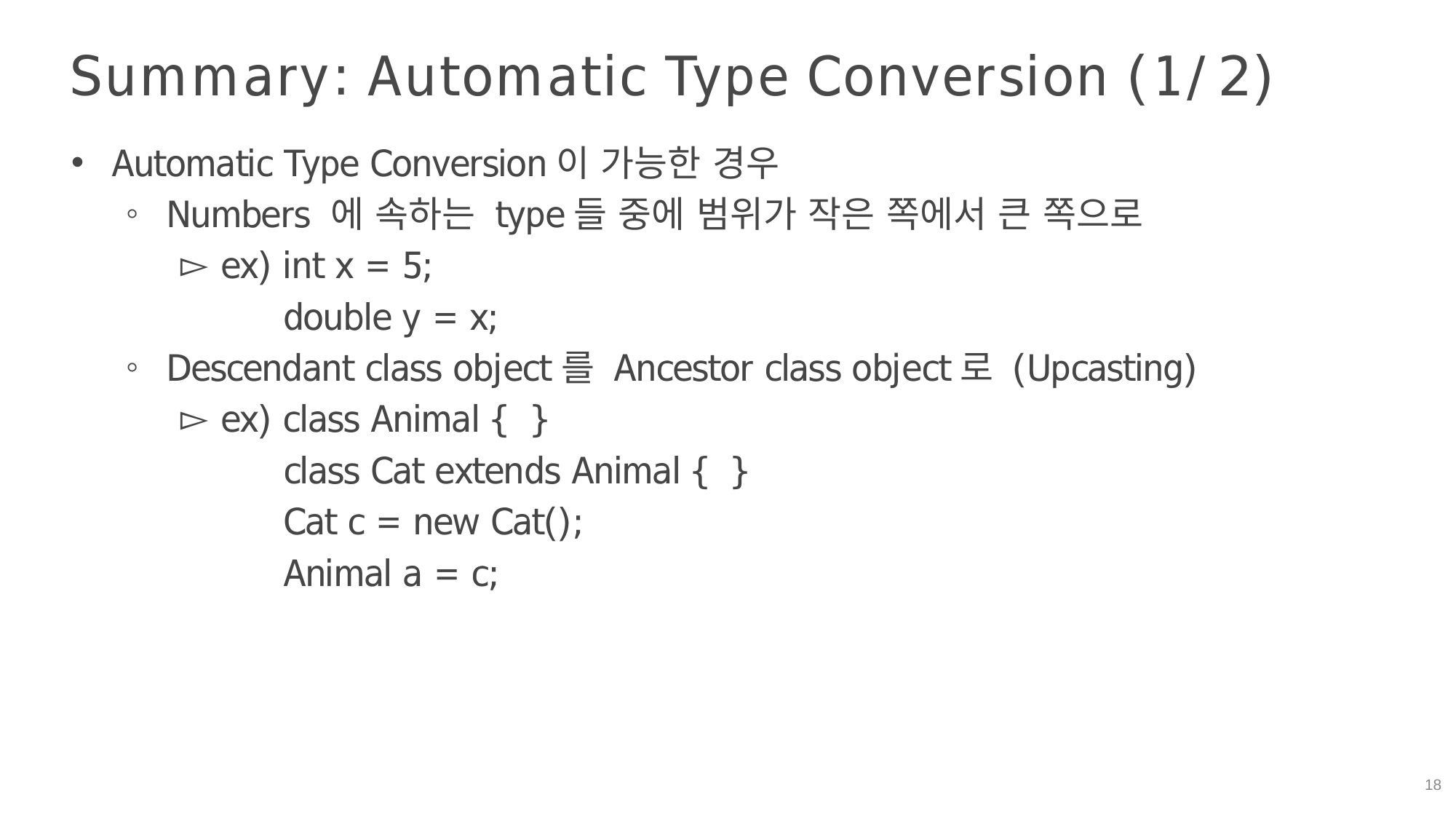

# Summary: Automatic Type Conversion (1/2)
Automatic Type Conversion이 가능한 경우
Numbers 에 속하는 type들 중에 범위가 작은 쪽에서 큰 쪽으로
ex) int x = 5;
              double y = x;
Descendant class object를 Ancestor class object로 (Upcasting)
ex) class Animal {  }
              class Cat extends Animal {  }
              Cat c = new Cat();
              Animal a = c;
18